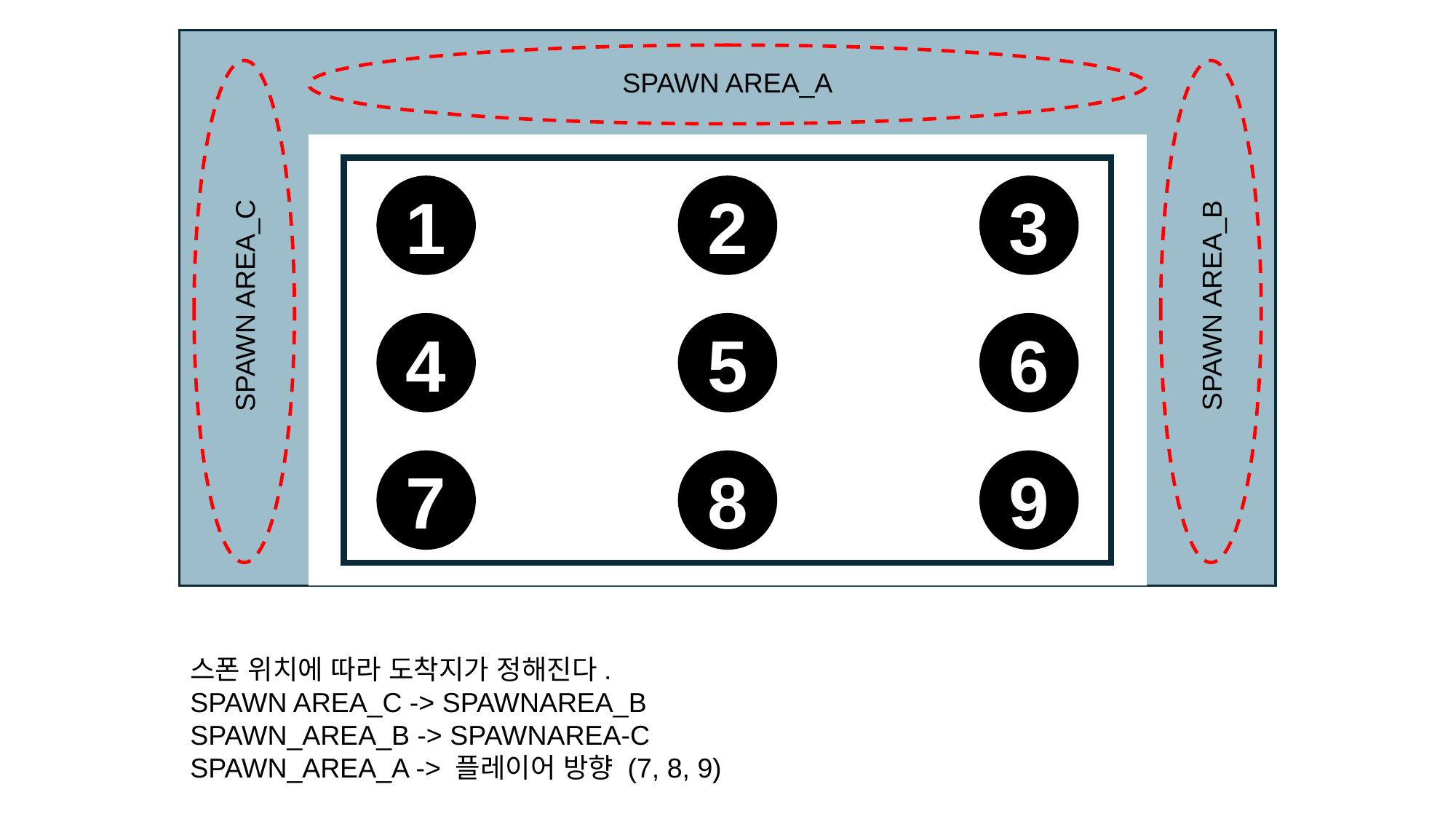

SPAWN AREA_A

1
2
3
4
5
6
7
8
9
SPAWN AREA_C
SPAWN AREA_B
스폰 위치에 따라 도착지가 정해진다.
SPAWN AREA_C -> SPAWNAREA_B
SPAWN_AREA_B -> SPAWNAREA-C
SPAWN_AREA_A -> 플레이어 방향 (7, 8, 9)